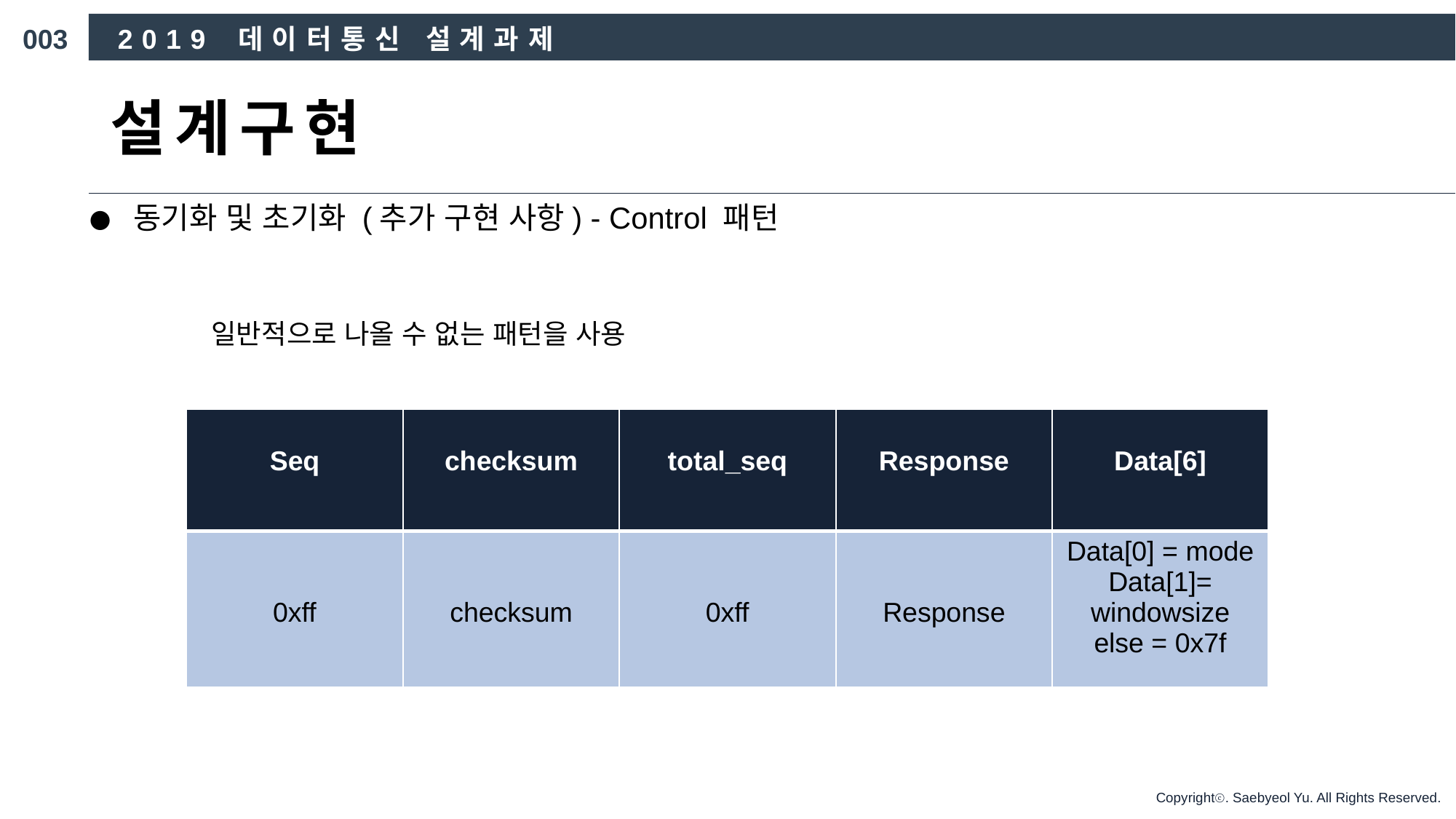

003
2019 데이터통신 설계과제
설계구현
●  동기화 및 초기화 (추가 구현 사항) - Control 패턴

일반적으로 나올 수 없는 패턴을 사용
| Seq | checksum | total\_seq | Response | Data[6] |
| --- | --- | --- | --- | --- |
| 0xff | checksum | 0xff | Response | Data[0] = mode Data[1]= windowsize else = 0x7f |